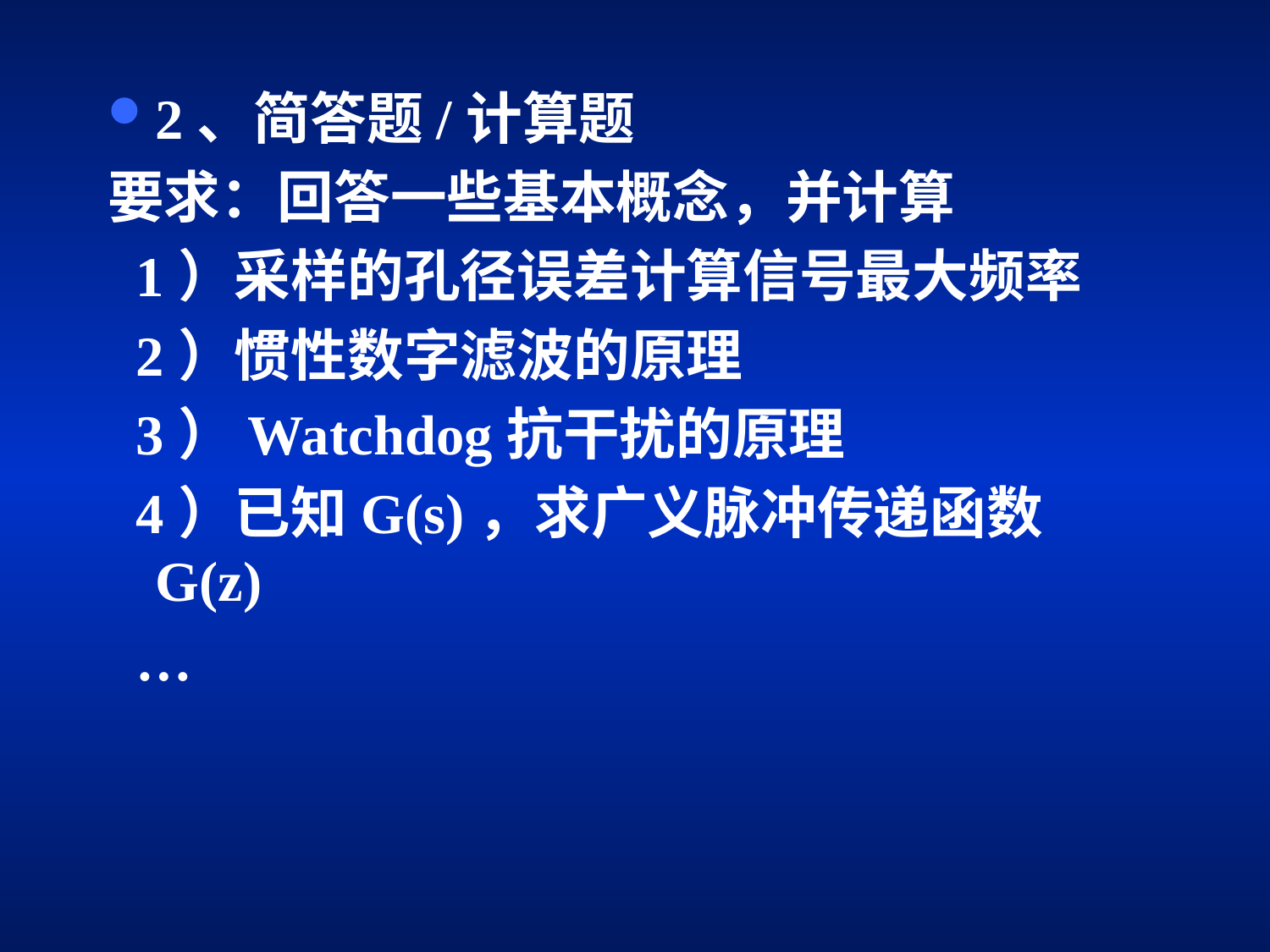

2、简答题/计算题
要求：回答一些基本概念，并计算
  1）采样的孔径误差计算信号最大频率
  2）惯性数字滤波的原理
  3）Watchdog抗干扰的原理
  4）已知G(s)，求广义脉冲传递函数G(z)
  …